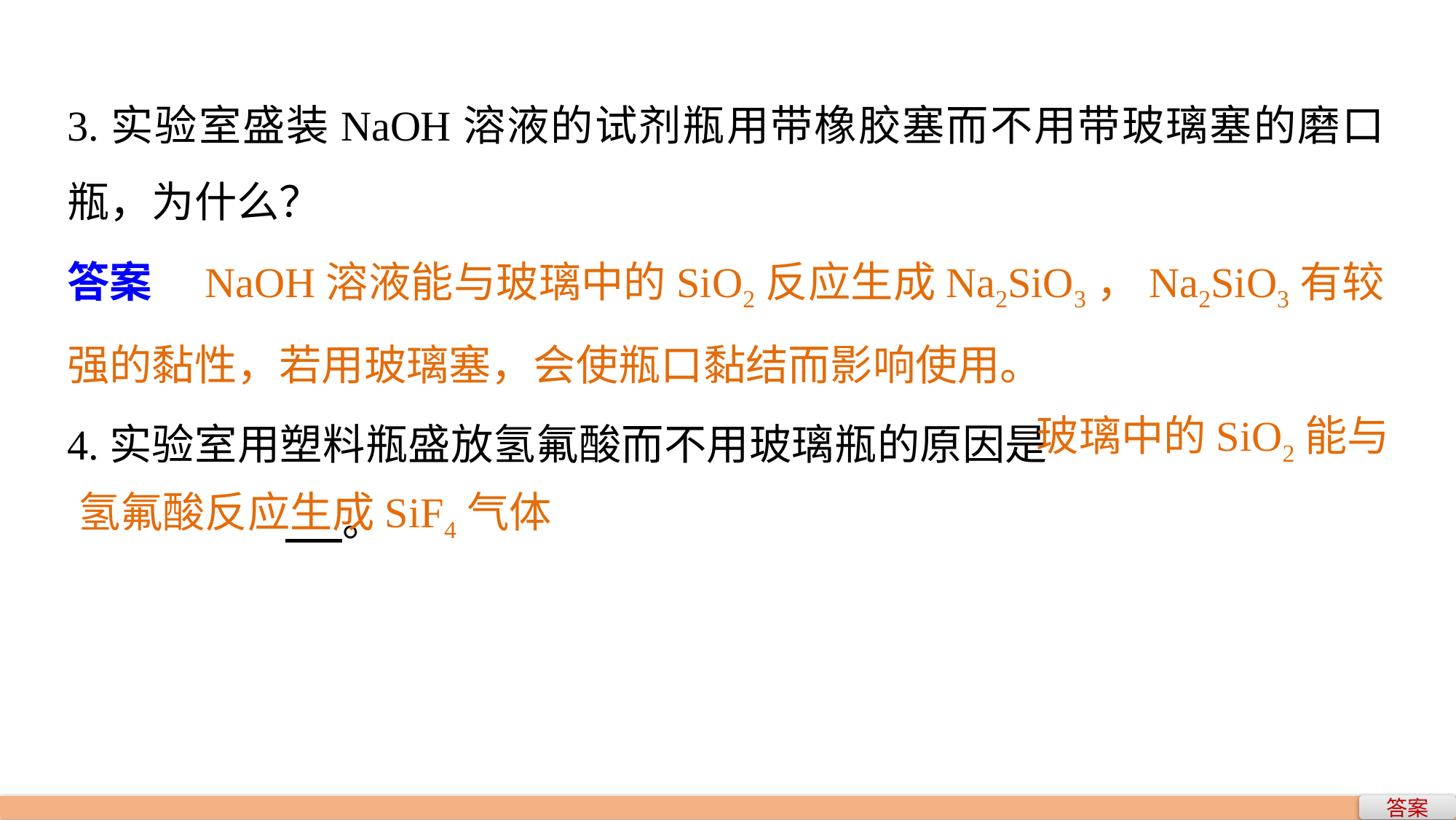

3.实验室盛装NaOH溶液的试剂瓶用带橡胶塞而不用带玻璃塞的磨口瓶，为什么？
答案　NaOH溶液能与玻璃中的SiO2反应生成Na2SiO3，Na2SiO3有较强的黏性，若用玻璃塞，会使瓶口黏结而影响使用。
玻璃中的SiO2能与
4.实验室用塑料瓶盛放氢氟酸而不用玻璃瓶的原因是						      。
氢氟酸反应生成SiF4气体
答案